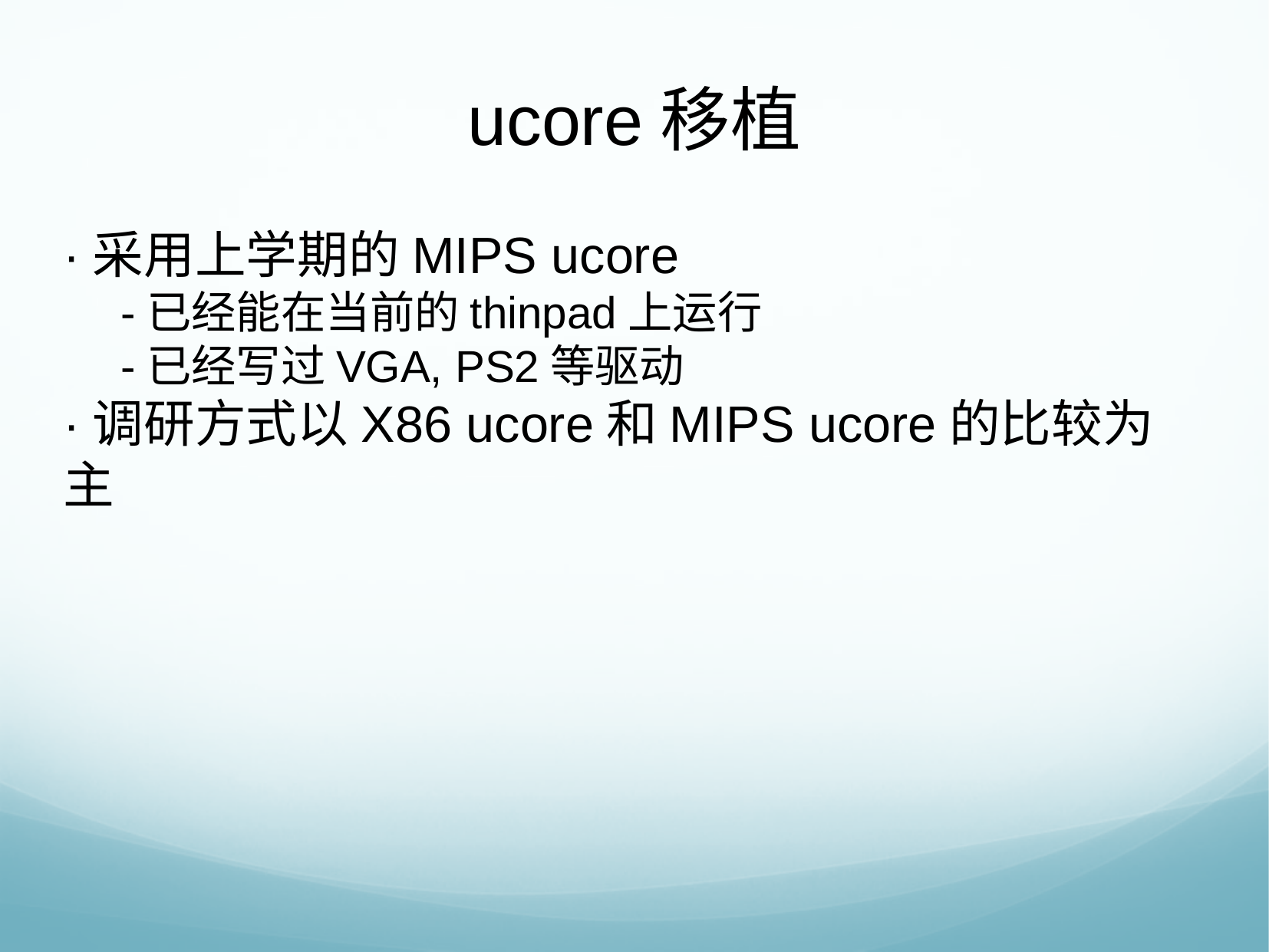

ucore移植
·采用上学期的MIPS ucore
-已经能在当前的thinpad上运行
-已经写过VGA, PS2等驱动
·调研方式以X86 ucore和MIPS ucore的比较为主